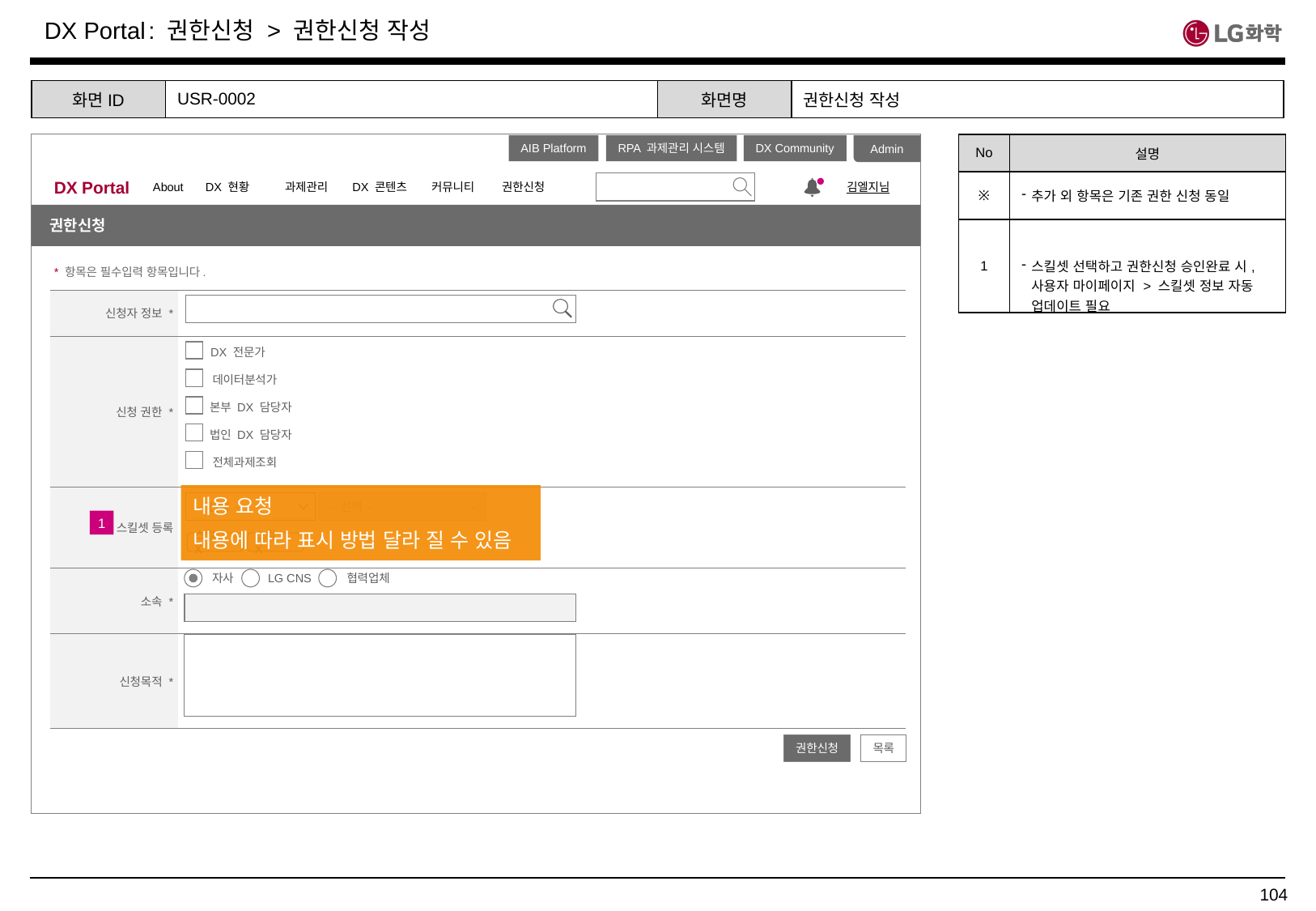

: 권한신청 > 권한신청 작성
| 화면ID | USR-0002 | 화면명 | 권한신청 작성 |
| --- | --- | --- | --- |

| No | 설명 |
| --- | --- |
| ※ | 추가 외 항목은 기존 권한 신청 동일 |
| 1 | 스킬셋 선택하고 권한신청 승인완료 시, 사용자 마이페이지 > 스킬셋 정보 자동 업데이트 필요 |

Admin
DX Portal

About
DX 현황
과제관리
DX 콘텐츠
커뮤니티
권한신청
김엘지님

AIB Platform
RPA 과제관리 시스템
DX Community

권한신청
* 항목은 필수입력 항목입니다.
| 신청자 정보 \* |  |  |  |
| --- | --- | --- | --- |
| 신청 권한 \* |  |  |  |
| 스킬셋 등록 |  |  |  |
| 소속 \* |  |  |  |
| 신청목적 \* |  |  |  |

DX 전문가

데이터분석가

본부 DX 담당자

법인 DX 담당자

전체과제조회
내용 요청
내용에 따라 표시 방법 달라 질 수 있음
- 선택 -

- 선택 -

1
1
스킬   X
스킬   X
자사

LG CNS

협력업체

권한신청
목록